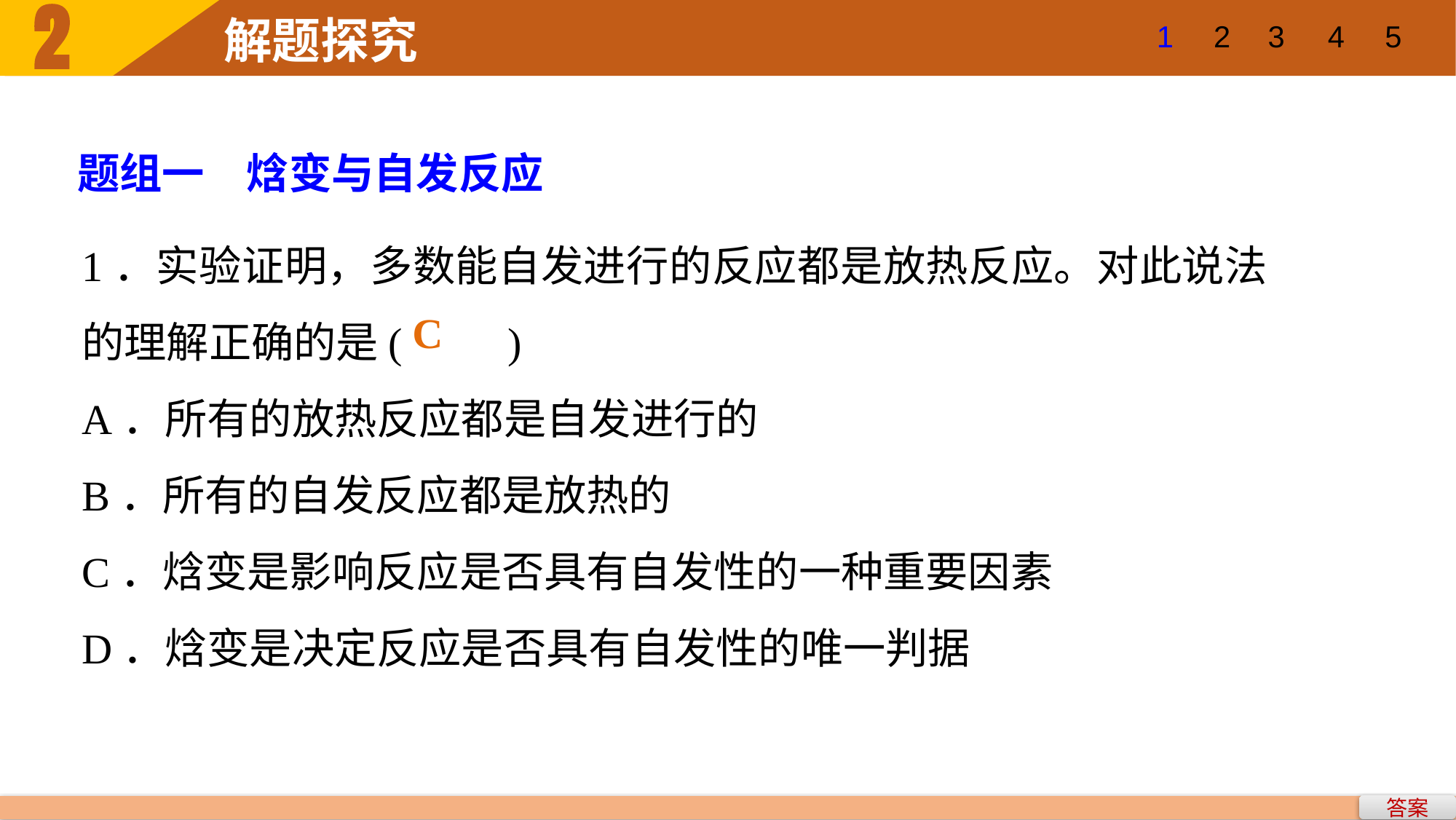

1
2
3
4
5
题组一　焓变与自发反应
1．实验证明，多数能自发进行的反应都是放热反应。对此说法的理解正确的是(　　)
A．所有的放热反应都是自发进行的
B．所有的自发反应都是放热的
C．焓变是影响反应是否具有自发性的一种重要因素
D．焓变是决定反应是否具有自发性的唯一判据
C
答案